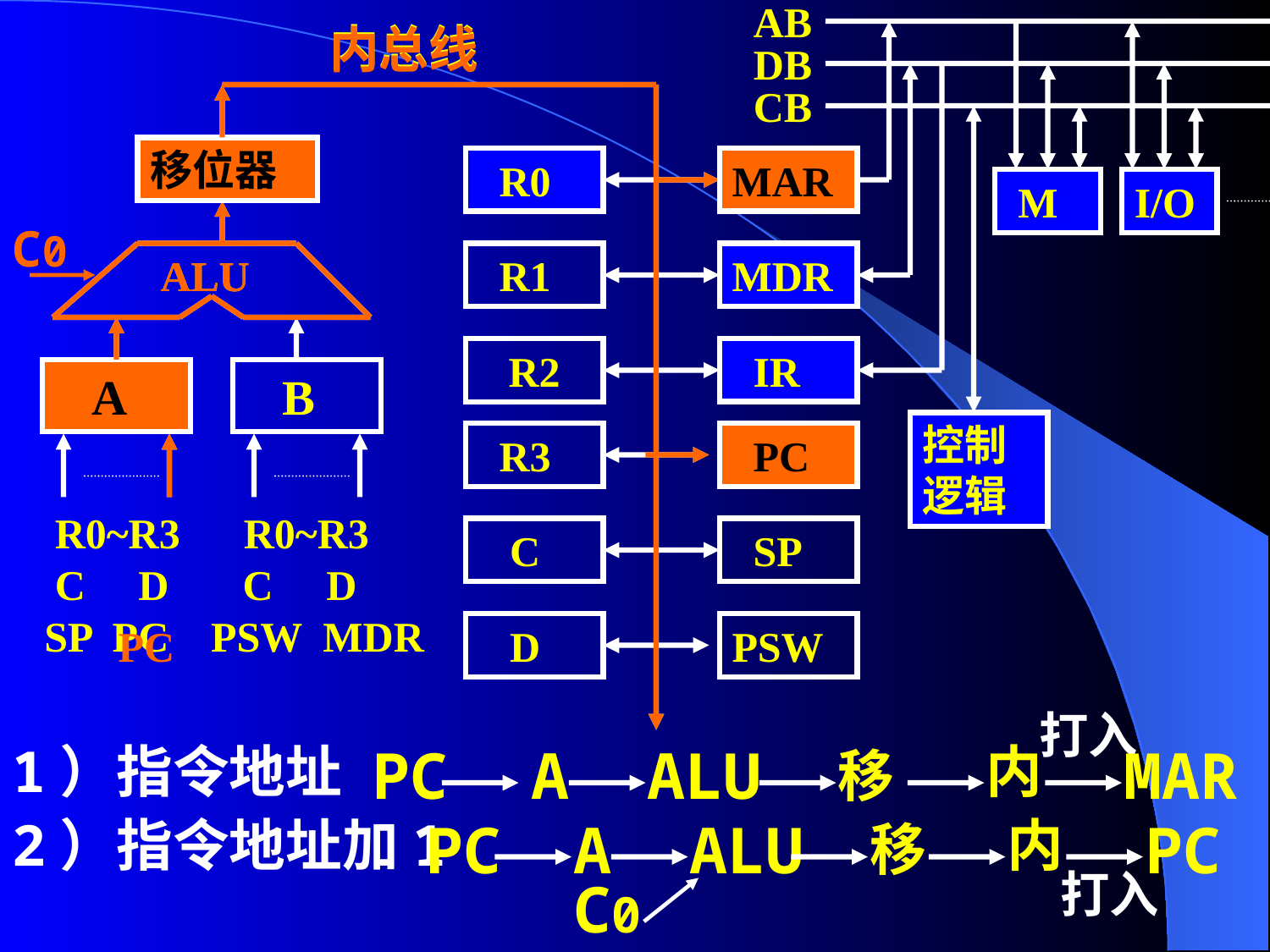

AB
内总线
内总线

DB

CB

移位器
移位器
  R0
MAR
MAR
 M
I/O

C0

ALU
ALU
  R1
MDR

R2
  IR
   A
   A
   B

控制逻辑
  R3
  PC
  PC

    R0~R3      R0~R3
    C     D       C     D
   SP  PC    PSW  MDR
   C
  SP

  PC
   D
PSW

打入
1）指令地址
2）指令地址加1
PC
A
ALU
内
MAR
移

PC
A
ALU
内
PC
移

打入

C0